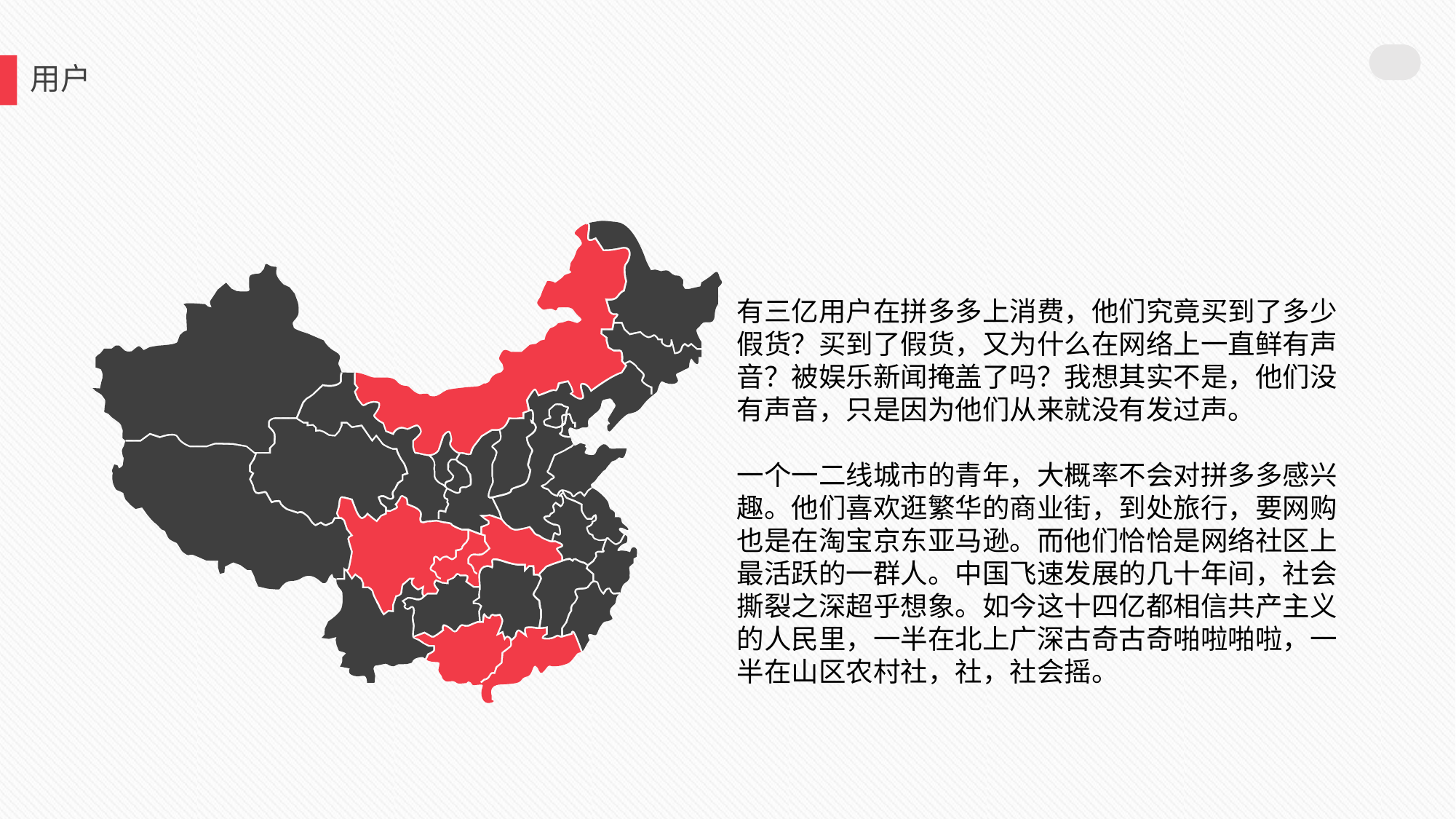

16
用户

有三亿用户在拼多多上消费，他们究竟买到了多少假货？买到了假货，又为什么在网络上一直鲜有声音？被娱乐新闻掩盖了吗？我想其实不是，他们没有声音，只是因为他们从来就没有发过声。

一个一二线城市的青年，大概率不会对拼多多感兴趣。他们喜欢逛繁华的商业街，到处旅行，要网购也是在淘宝京东亚马逊。而他们恰恰是网络社区上最活跃的一群人。中国飞速发展的几十年间，社会撕裂之深超乎想象。如今这十四亿都相信共产主义的人民里，一半在北上广深古奇古奇啪啦啪啦，一半在山区农村社，社，社会摇。